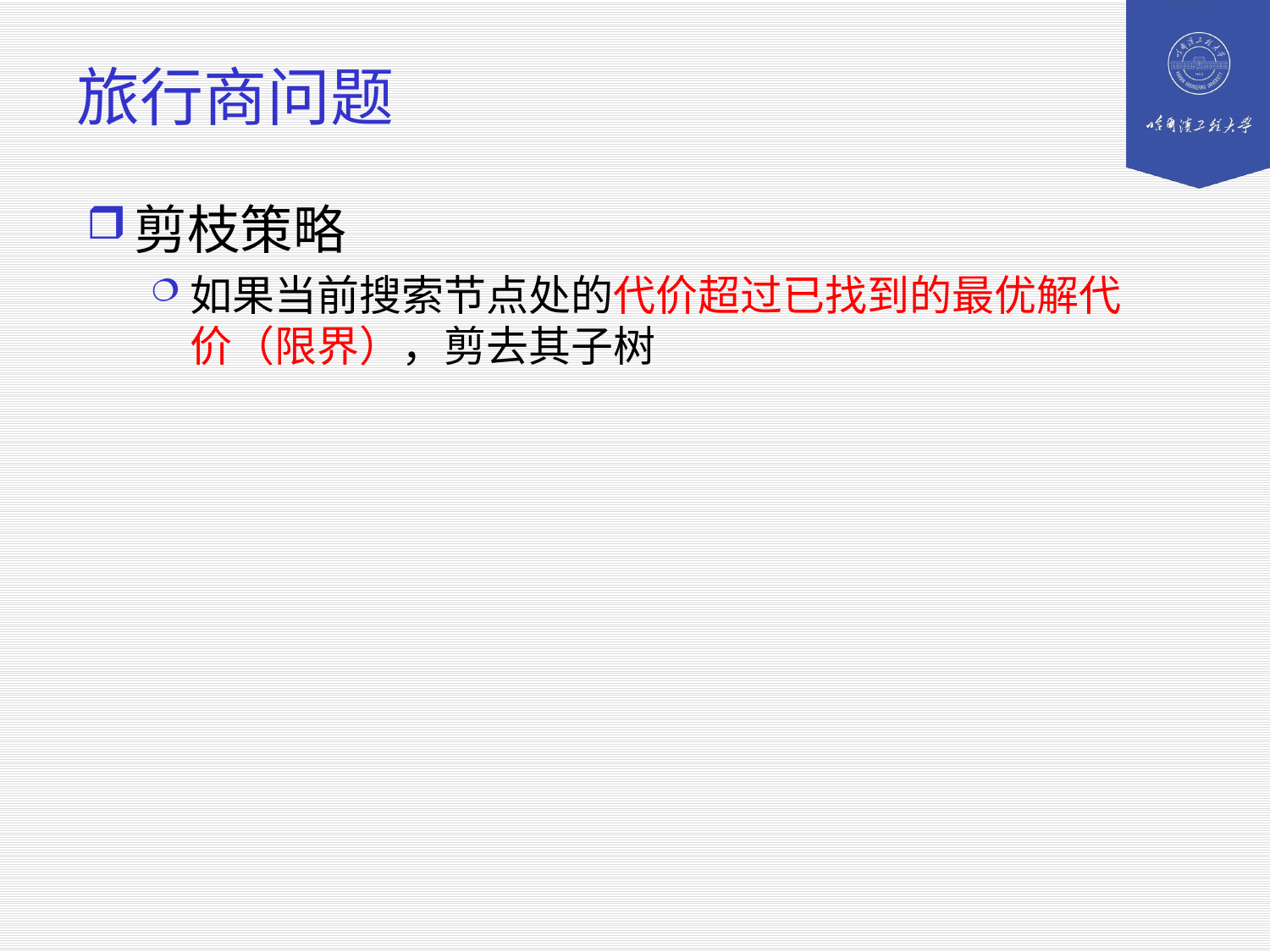

# 旅行商问题
剪枝策略
如果当前搜索节点处的代价超过已找到的最优解代价（限界），剪去其子树